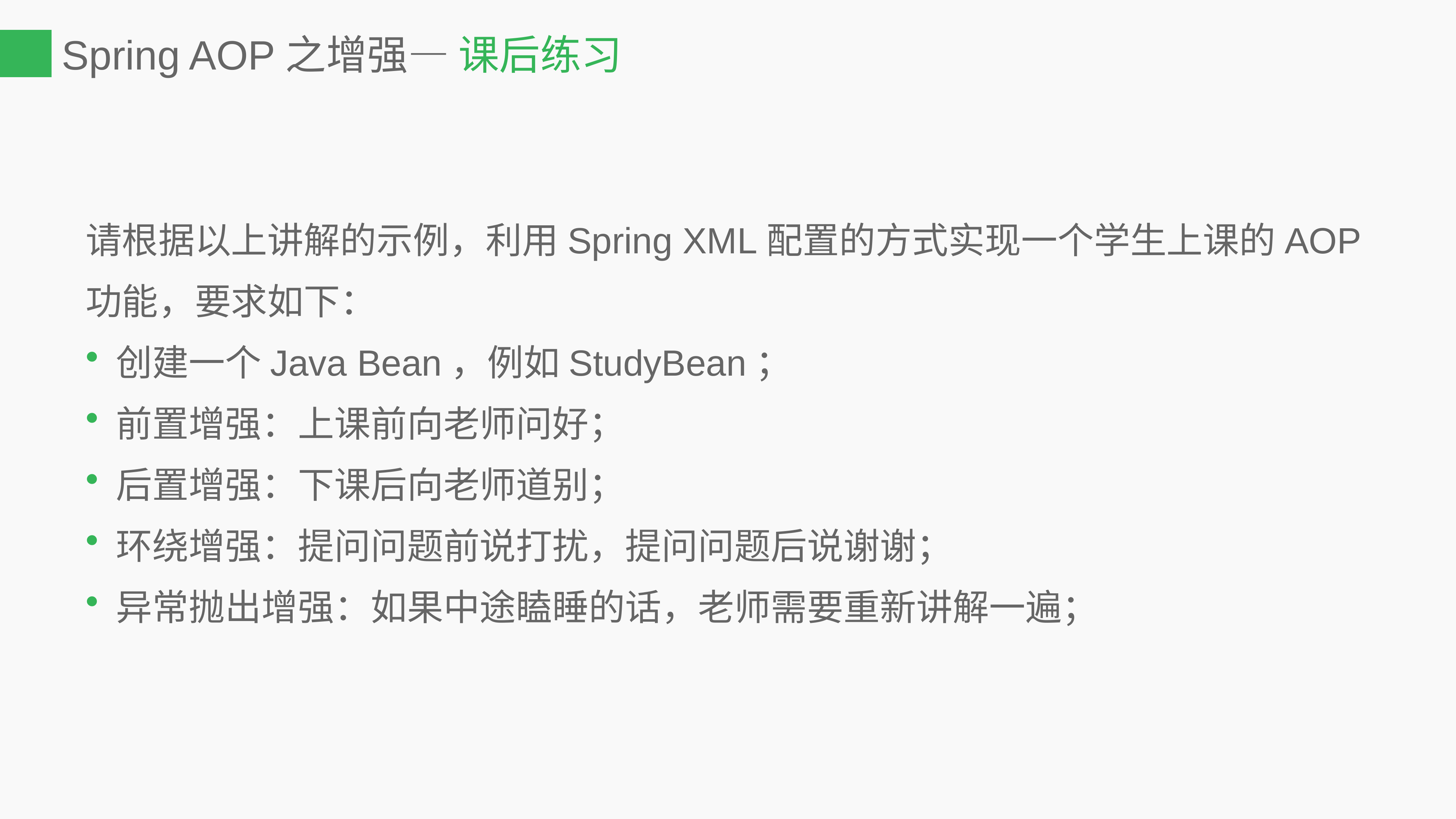

# Spring AOP之增强— 课后练习
请根据以上讲解的示例，利用Spring XML配置的方式实现一个学生上课的AOP功能，要求如下：
创建一个Java Bean，例如StudyBean；
前置增强：上课前向老师问好；
后置增强：下课后向老师道别；
环绕增强：提问问题前说打扰，提问问题后说谢谢；
异常抛出增强：如果中途瞌睡的话，老师需要重新讲解一遍；